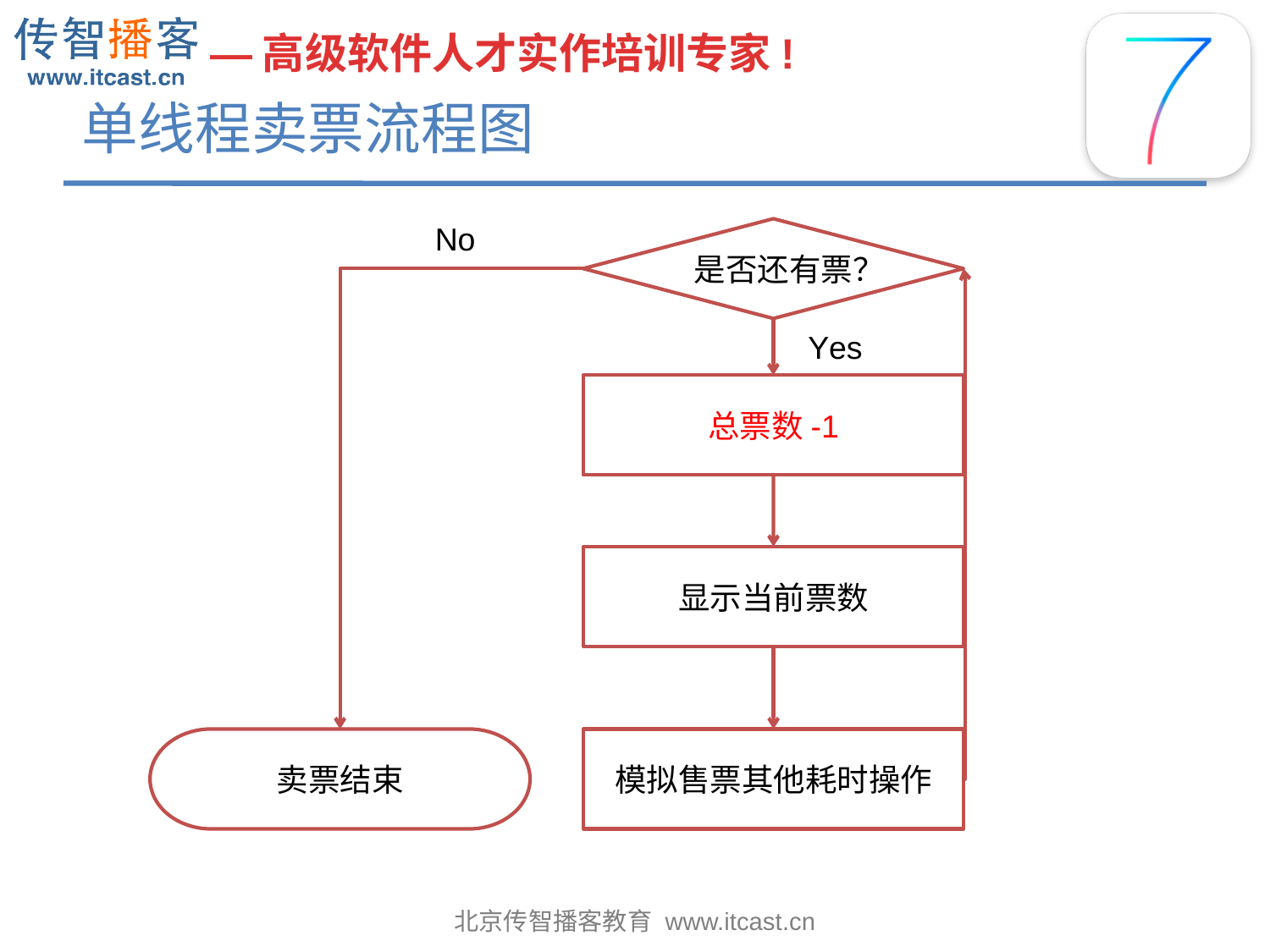

# 单线程卖票流程图
No
是否还有票？
Yes
总票数-1
显示当前票数
卖票结束
模拟售票其他耗时操作